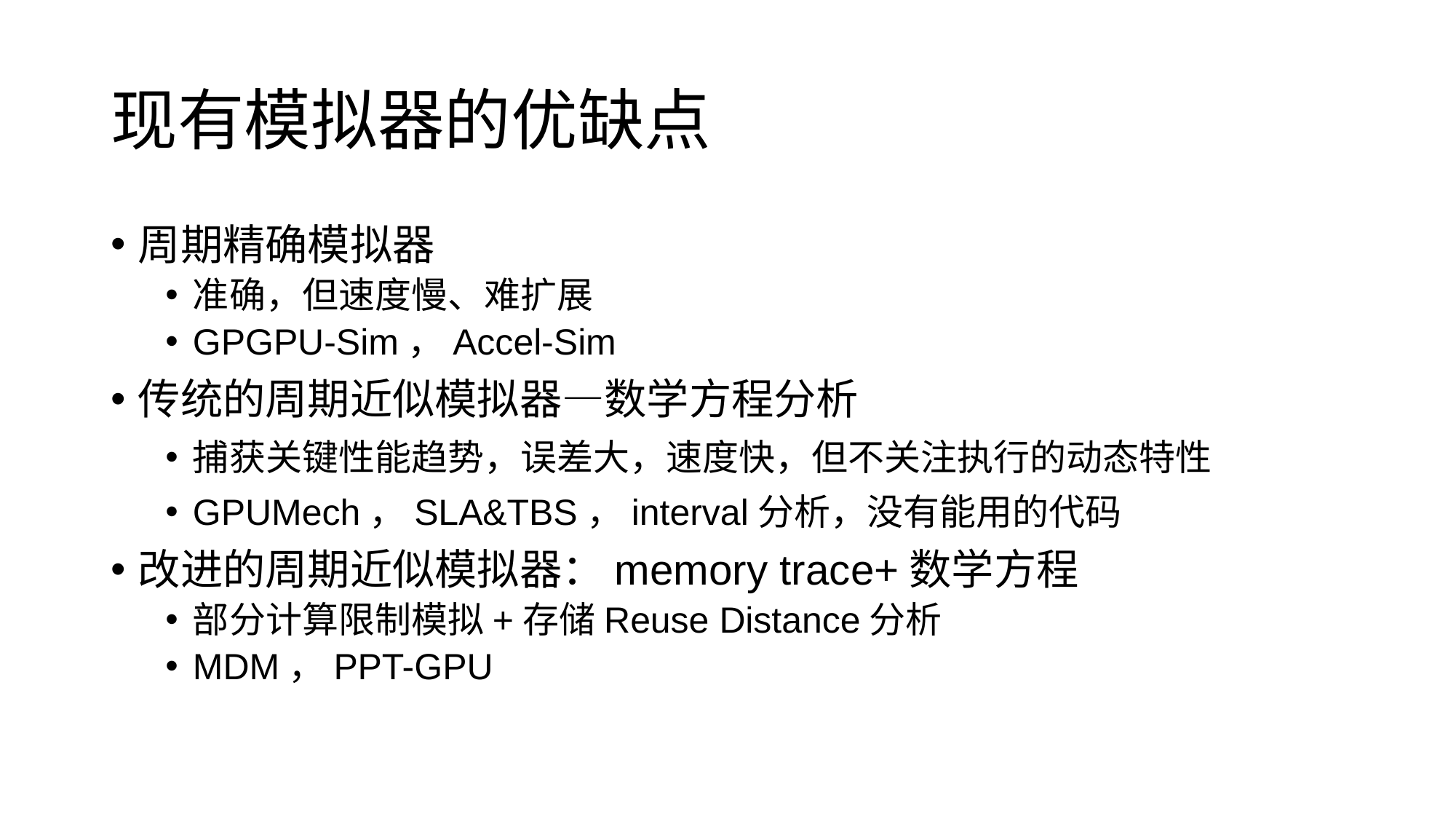

# 现有模拟器的优缺点
周期精确模拟器
准确，但速度慢、难扩展
GPGPU-Sim，Accel-Sim
传统的周期近似模拟器—数学方程分析
捕获关键性能趋势，误差大，速度快，但不关注执行的动态特性
GPUMech，SLA&TBS，interval分析，没有能用的代码
改进的周期近似模拟器：memory trace+数学方程
部分计算限制模拟+存储Reuse Distance分析
MDM，PPT-GPU